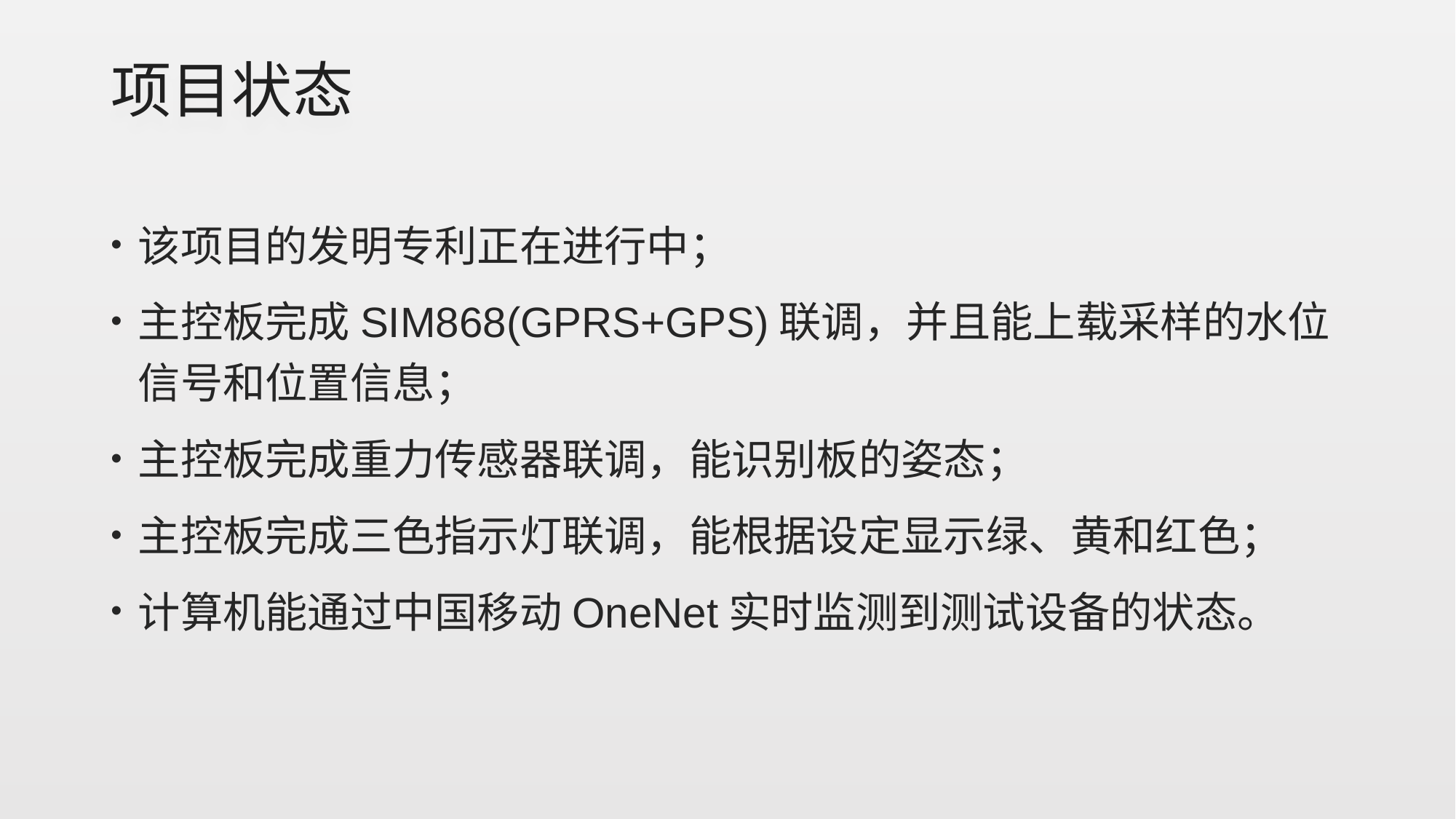

# 项目状态
该项目的发明专利正在进行中；
主控板完成SIM868(GPRS+GPS)联调，并且能上载采样的水位信号和位置信息；
主控板完成重力传感器联调，能识别板的姿态；
主控板完成三色指示灯联调，能根据设定显示绿、黄和红色；
计算机能通过中国移动OneNet实时监测到测试设备的状态。